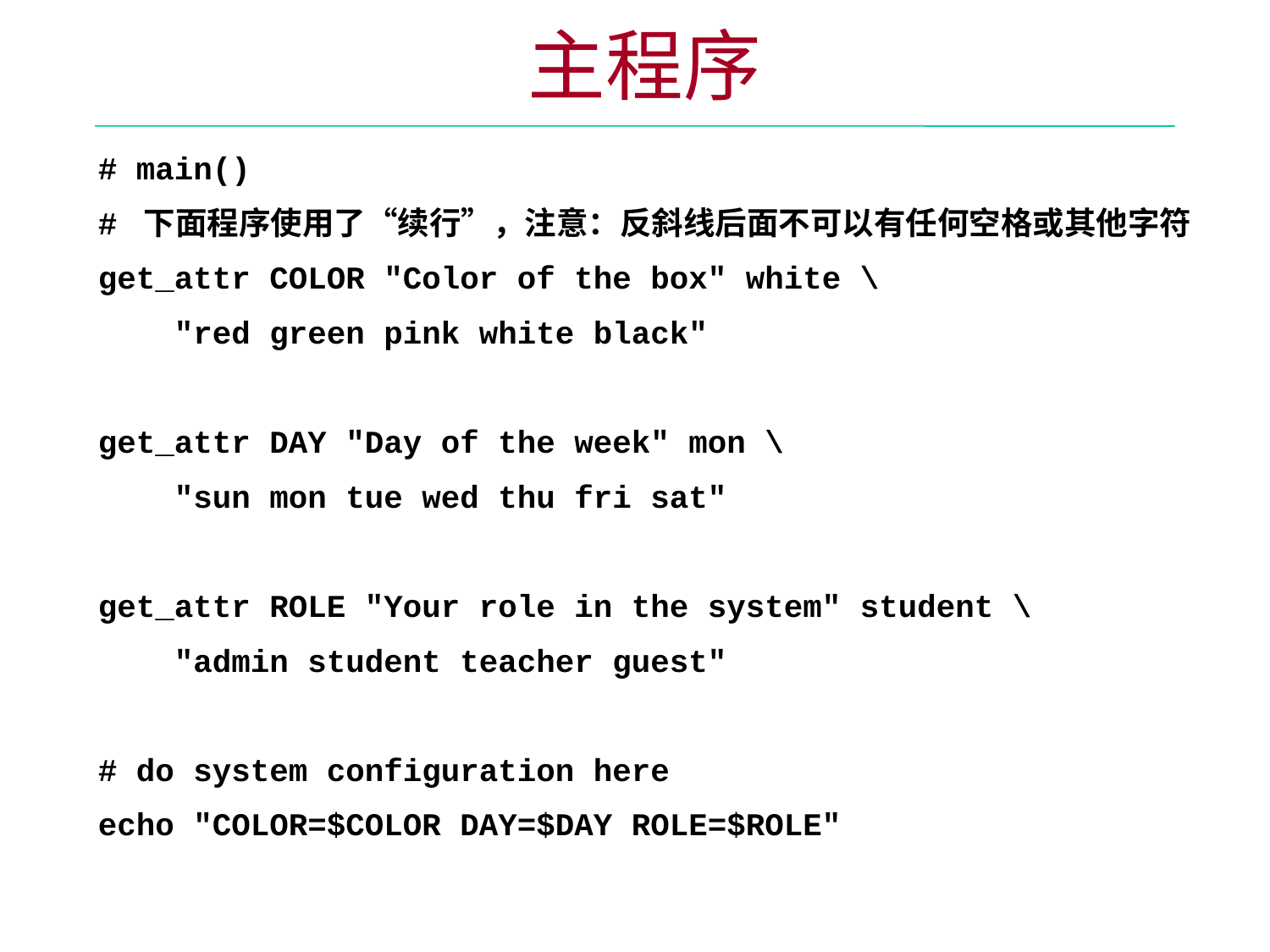

主程序
# main()
# 下面程序使用了“续行”，注意：反斜线后面不可以有任何空格或其他字符
get_attr COLOR "Color of the box" white \
    "red green pink white black"

get_attr DAY "Day of the week" mon \
    "sun mon tue wed thu fri sat"

get_attr ROLE "Your role in the system" student \
    "admin student teacher guest"

# do system configuration here
echo "COLOR=$COLOR DAY=$DAY ROLE=$ROLE"